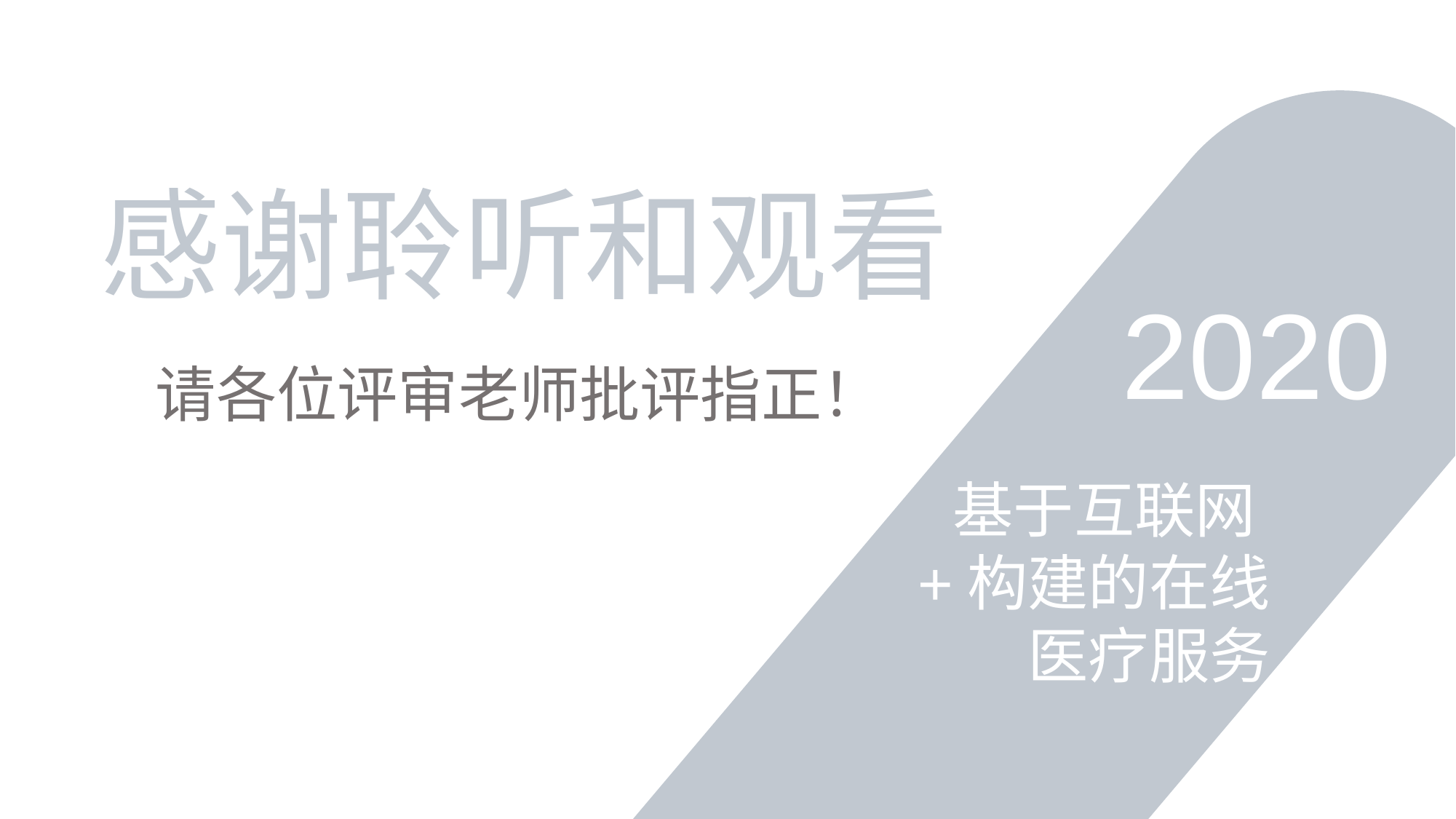

感谢聆听和观看
2020
请各位评审老师批评指正！

基于互联网+构建的在线医疗服务